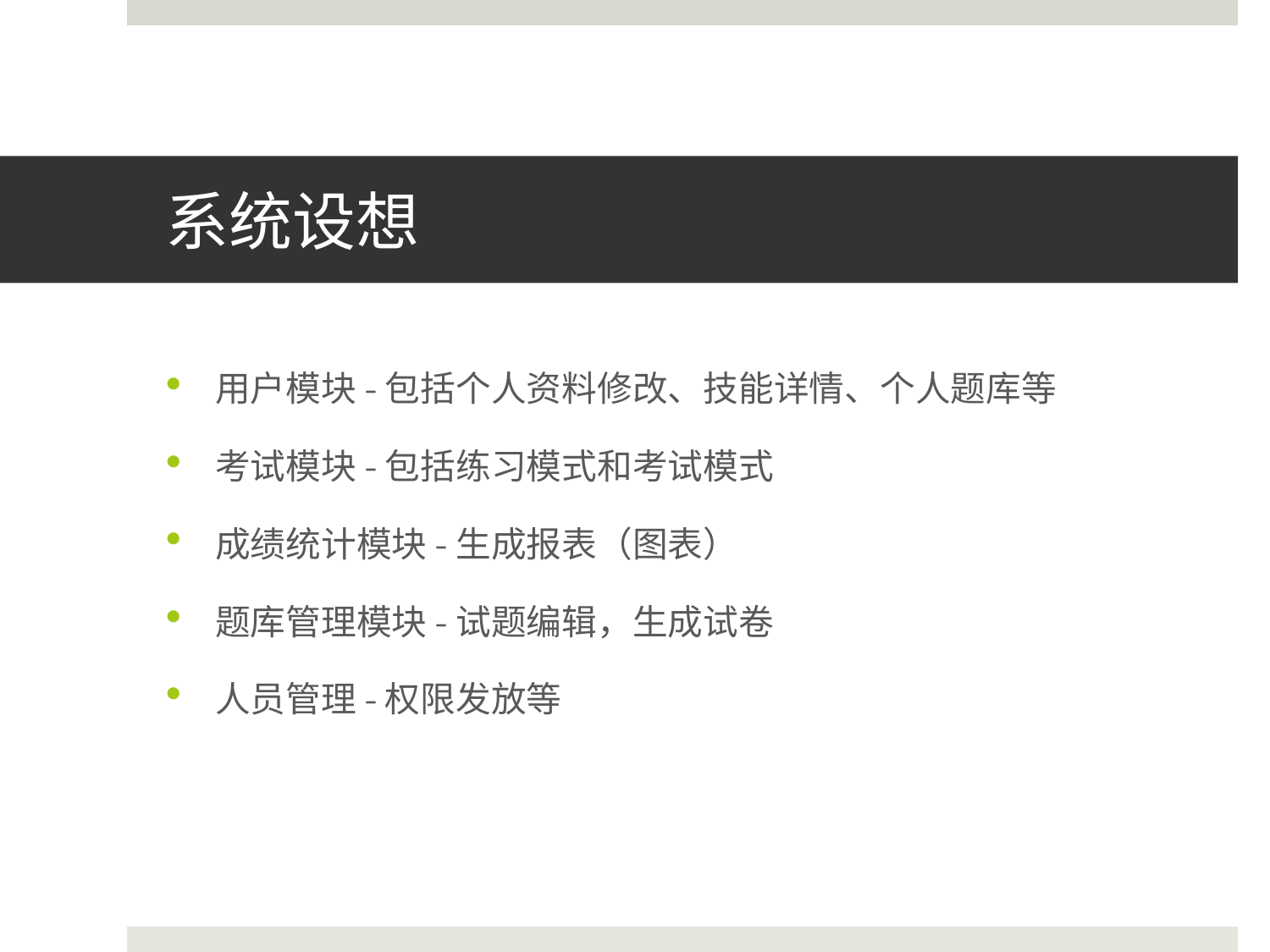

# 系统设想
用户模块-包括个人资料修改、技能详情、个人题库等
考试模块-包括练习模式和考试模式
成绩统计模块-生成报表（图表）
题库管理模块-试题编辑，生成试卷
人员管理-权限发放等